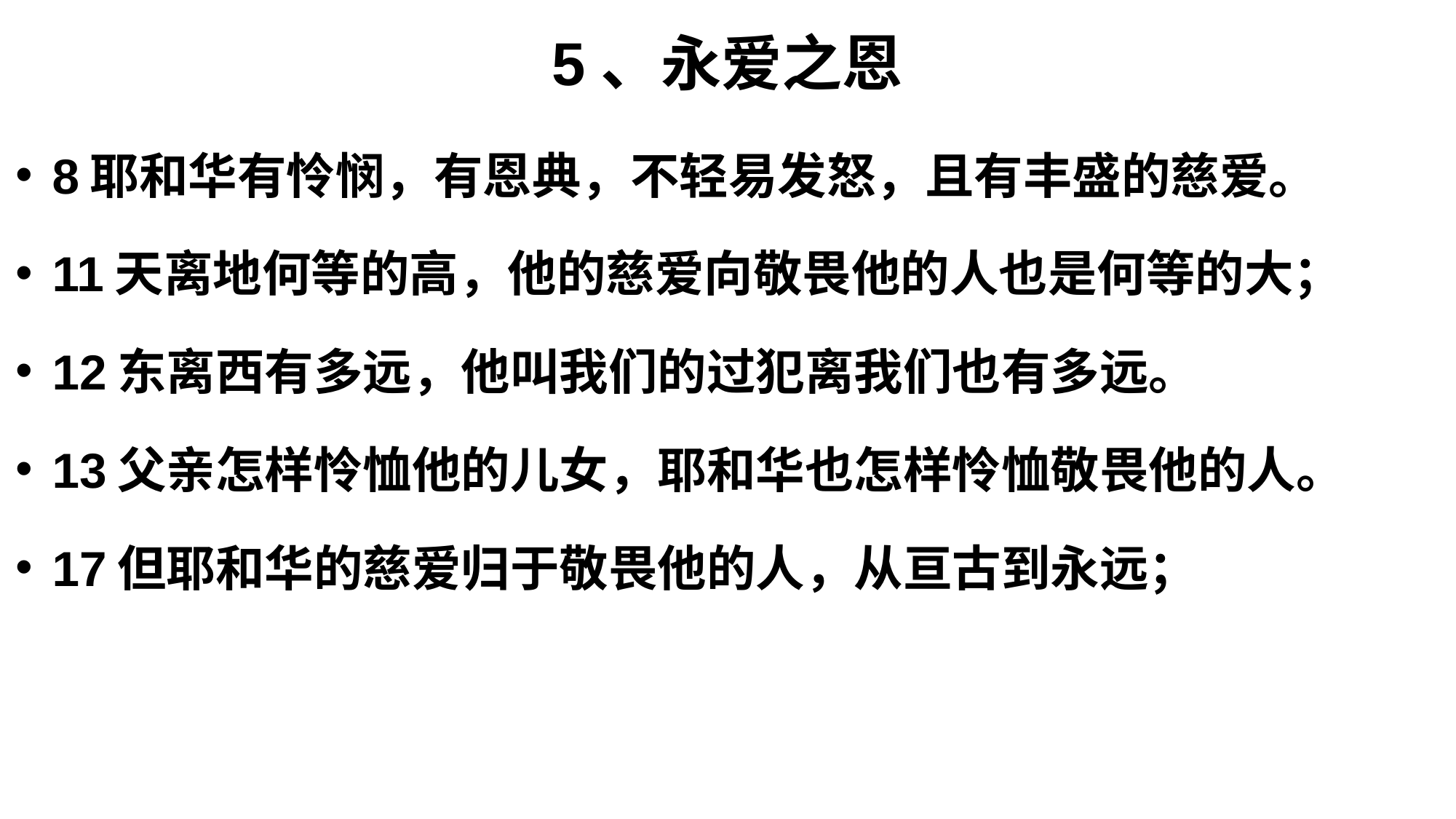

# 5、永爱之恩
8耶和华有怜悯，有恩典，不轻易发怒，且有丰盛的慈爱。
11天离地何等的高，他的慈爱向敬畏他的人也是何等的大；
12东离西有多远，他叫我们的过犯离我们也有多远。
13父亲怎样怜恤他的儿女，耶和华也怎样怜恤敬畏他的人。
17但耶和华的慈爱归于敬畏他的人，从亘古到永远；